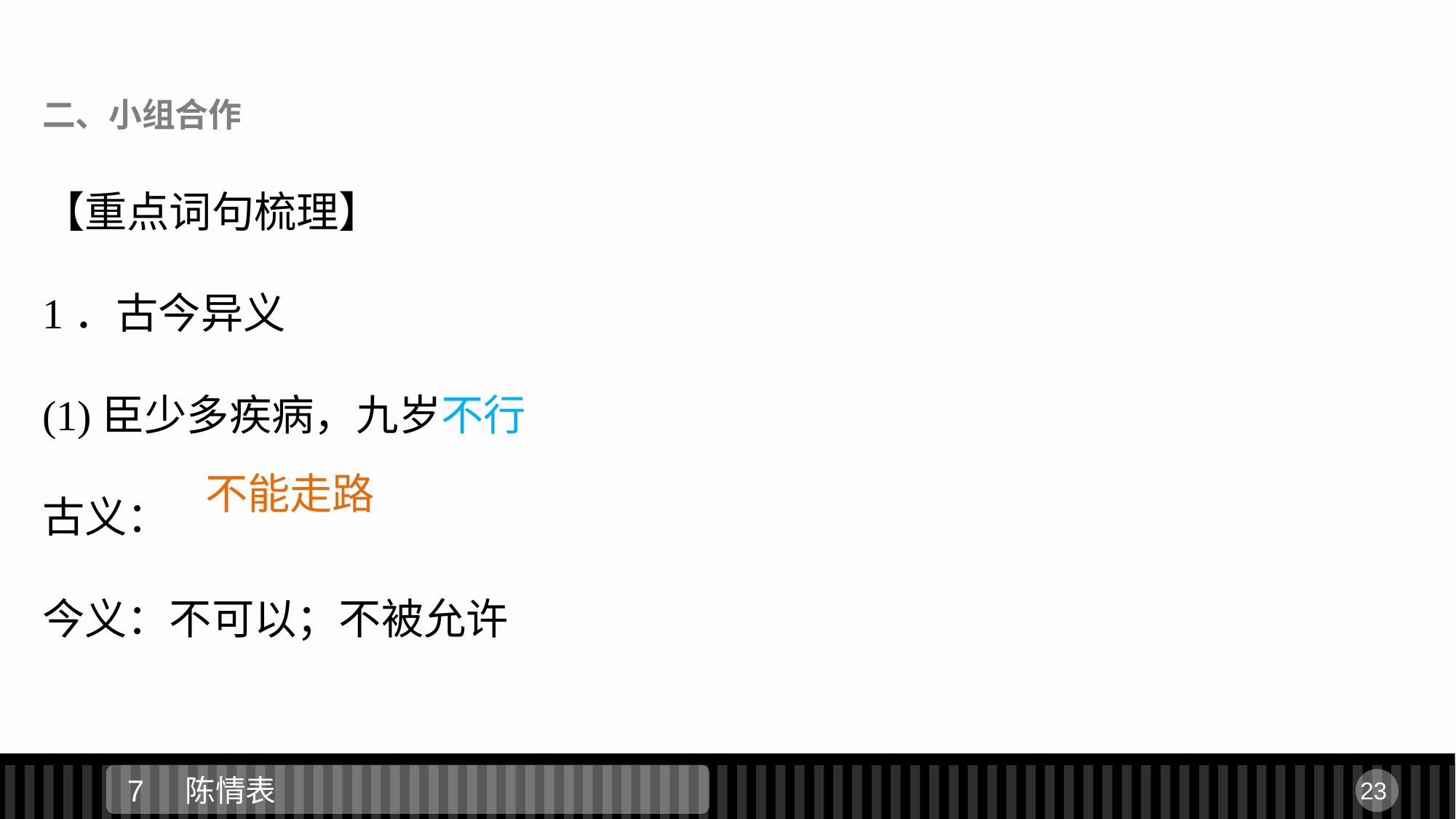

二、小组合作
【重点词句梳理】
1．古今异义
(1)臣少多疾病，九岁不行
古义：
今义：不可以；不被允许
不能走路